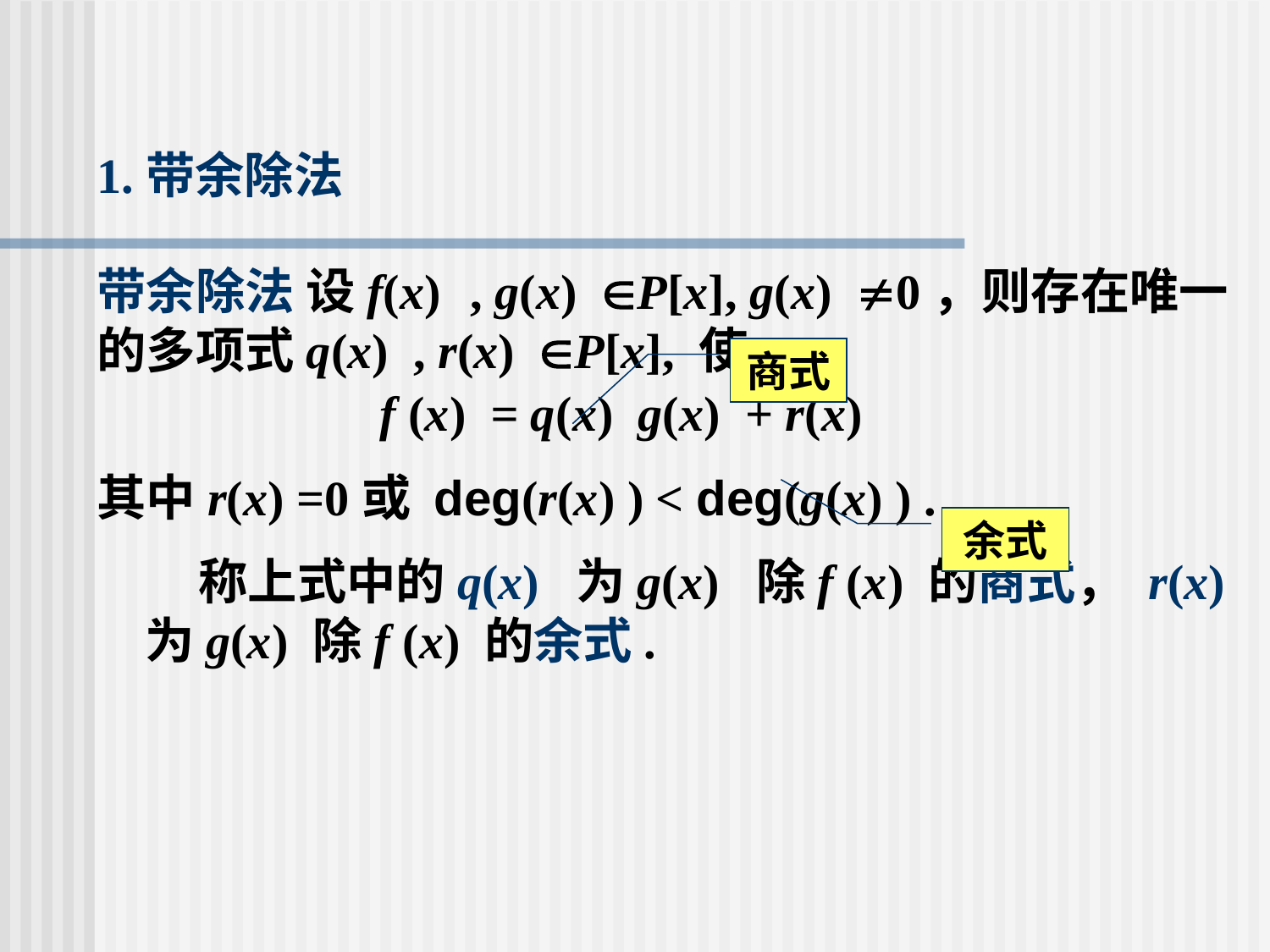

# 1.带余除法
带余除法 设f(x)  , g(x)  ∈P[x], g(x)  ≠0，则存在唯一的多项式q(x)  , r(x)  ∈P[x], 使
                       f (x)  = q(x)  g(x)  + r(x)
其中r(x) =0或 deg(r(x) ) < deg(g(x) ) .
        称上式中的q(x)  为g(x)  除f (x) 的商式， r(x) 为g(x) 除f (x) 的余式.
商式
余式